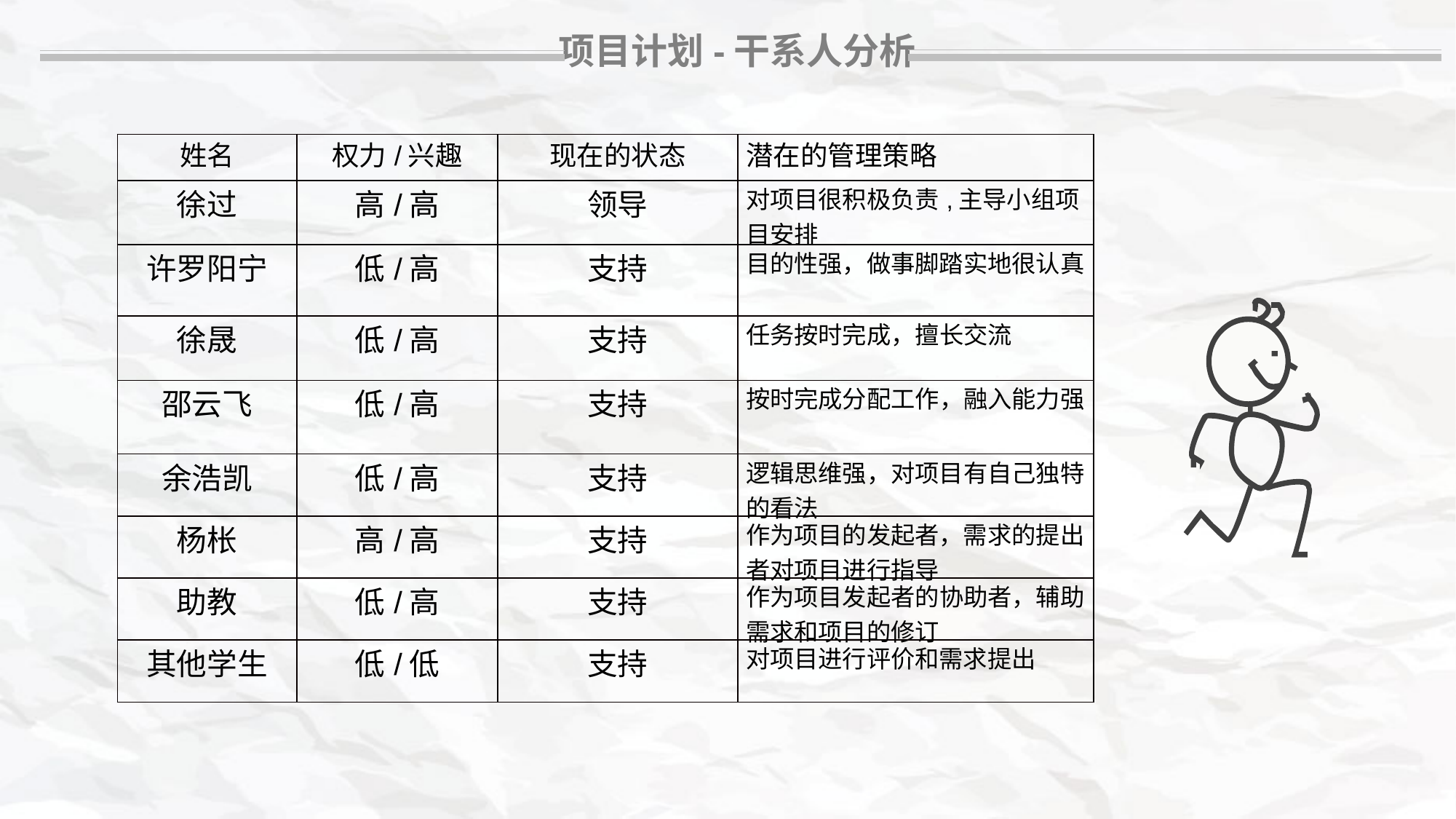

项目计划-干系人分析
| 姓名 | 权力/兴趣 | 现在的状态 | 潜在的管理策略 |
| --- | --- | --- | --- |
| 徐过 | 高/高 | 领导 | 对项目很积极负责,主导小组项目安排 |
| 许罗阳宁 | 低/高 | 支持 | 目的性强，做事脚踏实地很认真 |
| 徐晟 | 低/高 | 支持 | 任务按时完成，擅长交流 |
| 邵云飞 | 低/高 | 支持 | 按时完成分配工作，融入能力强 |
| 余浩凯 | 低/高 | 支持 | 逻辑思维强，对项目有自己独特的看法 |
| 杨枨 | 高/高 | 支持 | 作为项目的发起者，需求的提出者对项目进行指导 |
| 助教 | 低/高 | 支持 | 作为项目发起者的协助者，辅助需求和项目的修订 |
| 其他学生 | 低/低 | 支持 | 对项目进行评价和需求提出 |